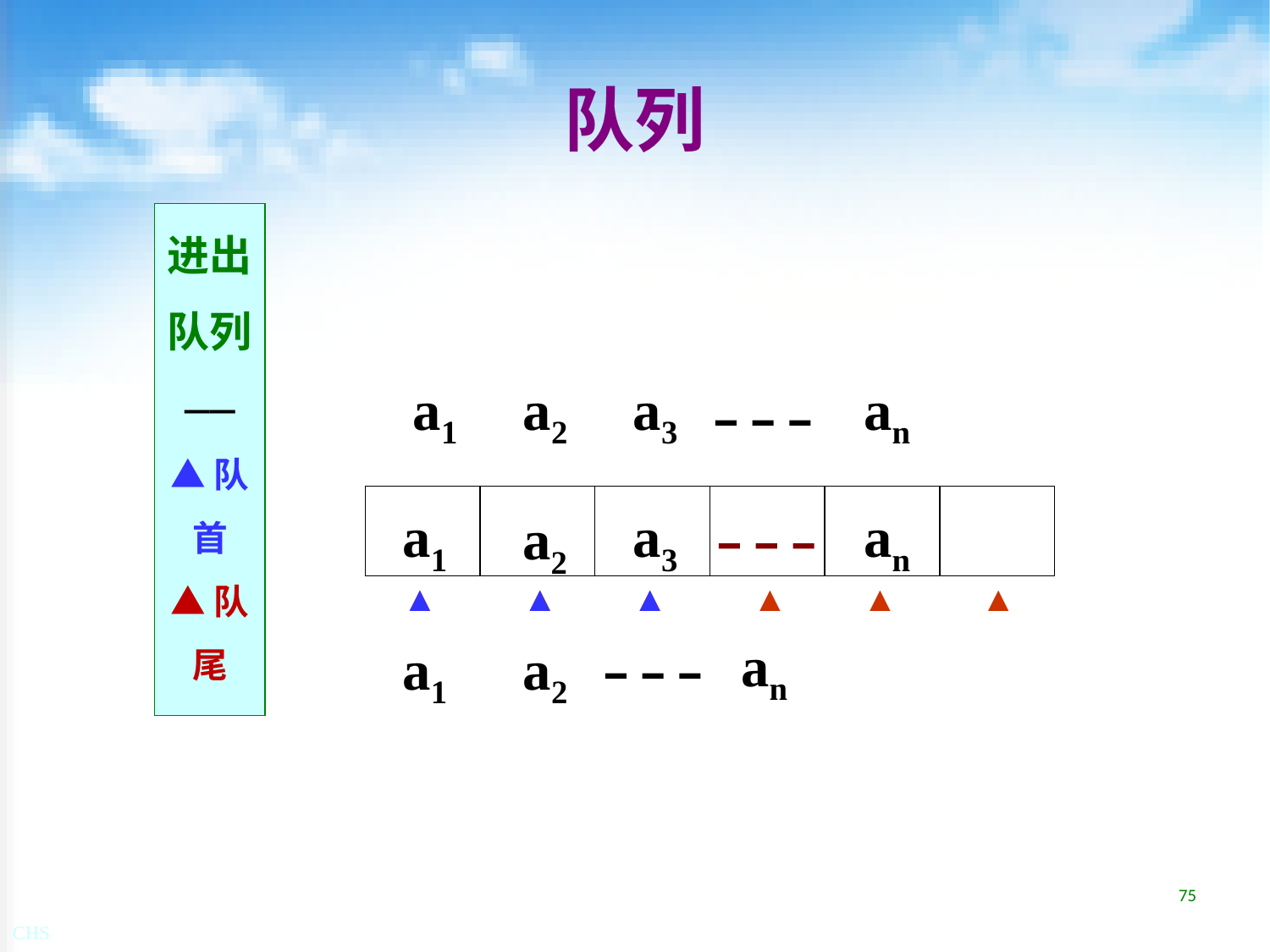

# 队列

进出队列
——
▲队首
▲队尾
a1
a2
a3
an

|  |  |  |  |  |  |
| --- | --- | --- | --- | --- | --- |
a1
a3
an
a2

▲
▲
▲
▲
▲
▲
▲
▲
▲
an
a1
a2

75